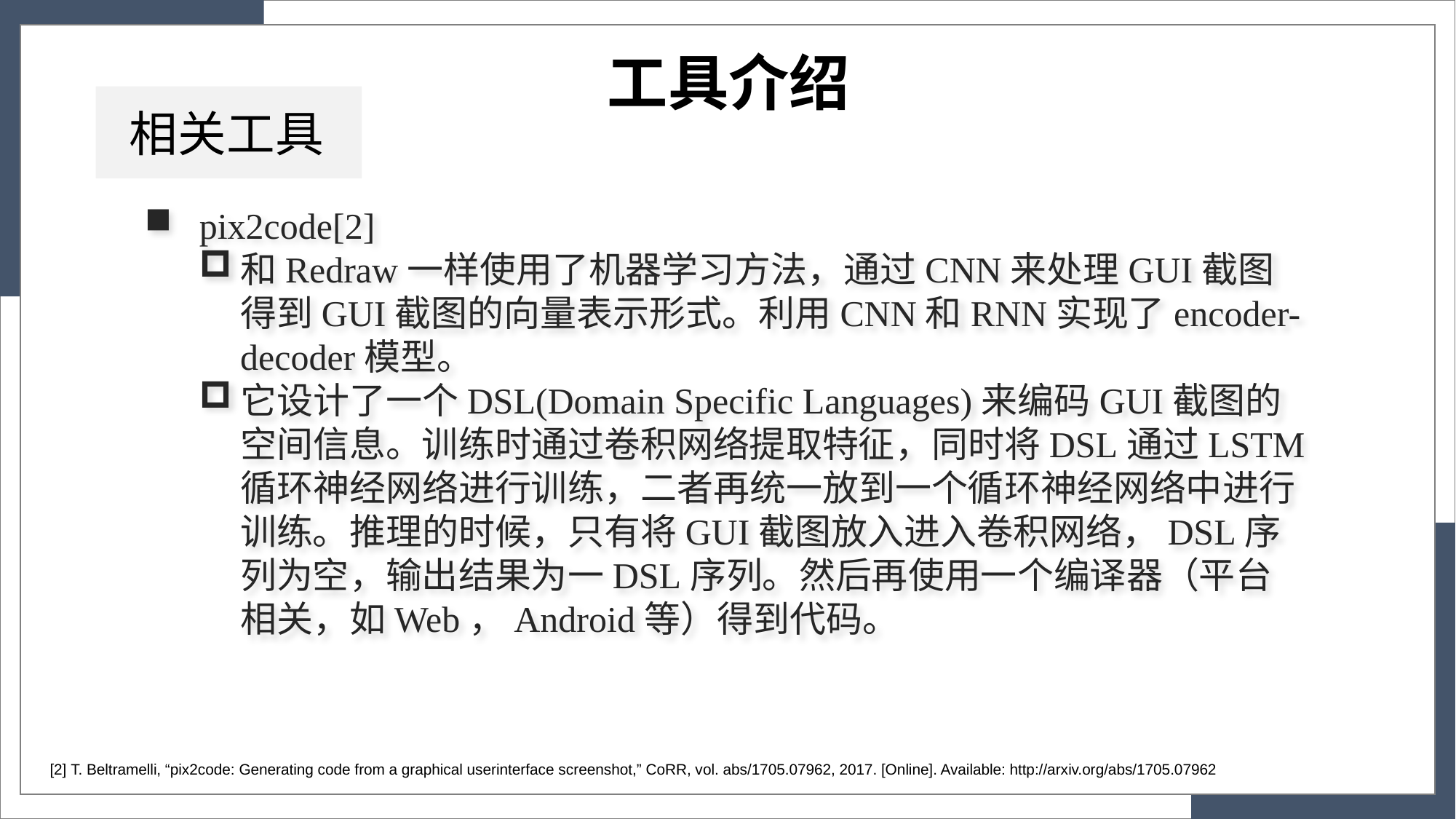

工具介绍

相关工具
pix2code[2]
和Redraw一样使用了机器学习方法，通过CNN来处理GUI截图得到GUI截图的向量表示形式。利用CNN和RNN实现了encoder-decoder模型。
它设计了一个DSL(Domain Specific Languages)来编码GUI截图的空间信息。训练时通过卷积网络提取特征，同时将DSL通过LSTM循环神经网络进行训练，二者再统一放到一个循环神经网络中进行训练。推理的时候，只有将GUI截图放入进入卷积网络，DSL序列为空，输出结果为一DSL序列。然后再使用一个编译器（平台相关，如Web，Android等）得到代码。

3
[2] T. Beltramelli, “pix2code: Generating code from a graphical userinterface screenshot,” CoRR, vol. abs/1705.07962, 2017. [Online]. Available: http://arxiv.org/abs/1705.07962